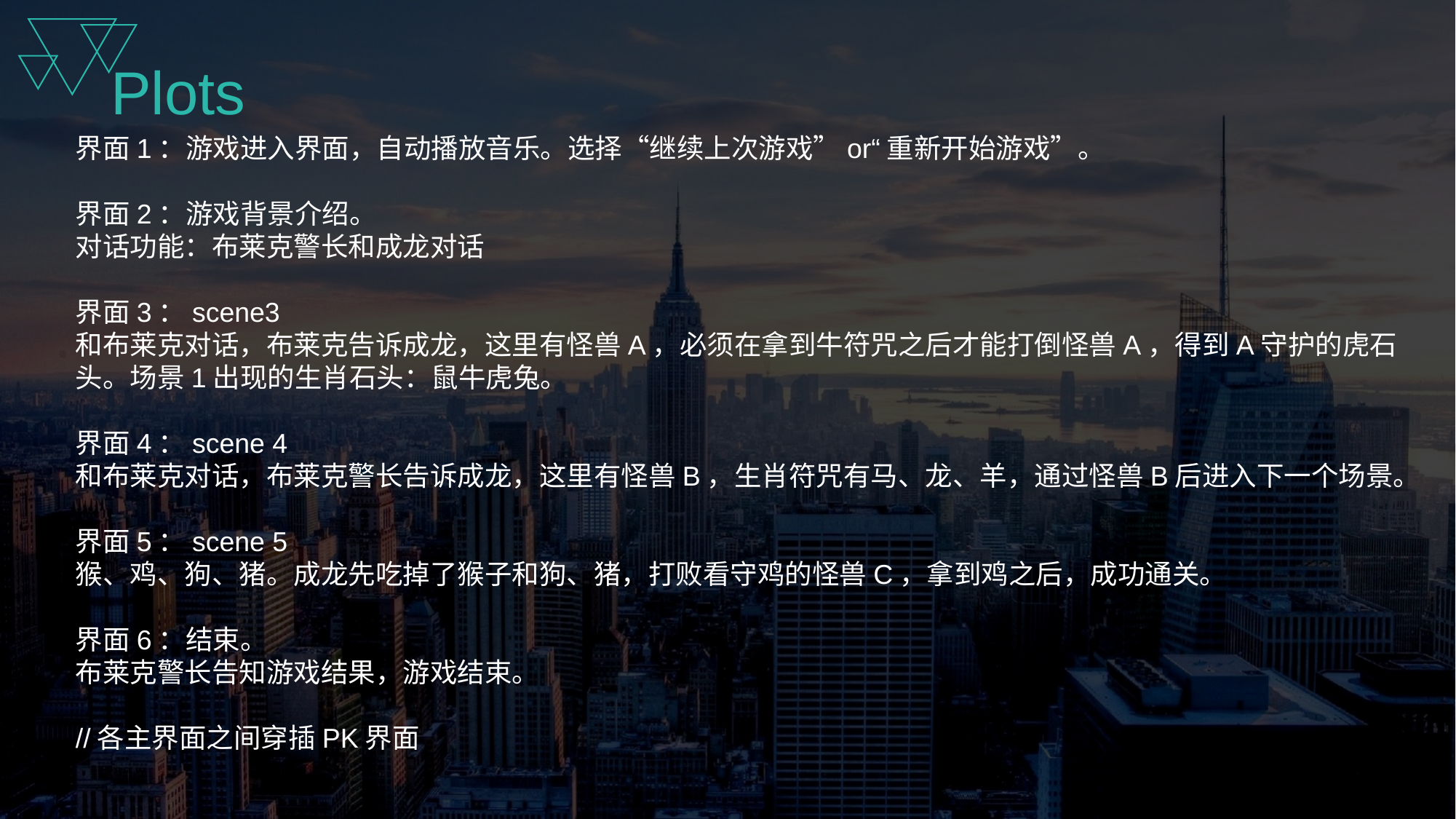

# Plots
界面1：游戏进入界面，自动播放音乐。选择“继续上次游戏”or“重新开始游戏”。

界面2：游戏背景介绍。
对话功能：布莱克警长和成龙对话

界面3：scene3
和布莱克对话，布莱克告诉成龙，这里有怪兽A，必须在拿到牛符咒之后才能打倒怪兽A，得到A守护的虎石头。场景1出现的生肖石头：鼠牛虎兔。

界面4：scene 4
和布莱克对话，布莱克警长告诉成龙，这里有怪兽B，生肖符咒有马、龙、羊，通过怪兽B后进入下一个场景。

界面5：scene 5
猴、鸡、狗、猪。成龙先吃掉了猴子和狗、猪，打败看守鸡的怪兽C，拿到鸡之后，成功通关。

界面6：结束。
布莱克警长告知游戏结果，游戏结束。

//各主界面之间穿插PK界面